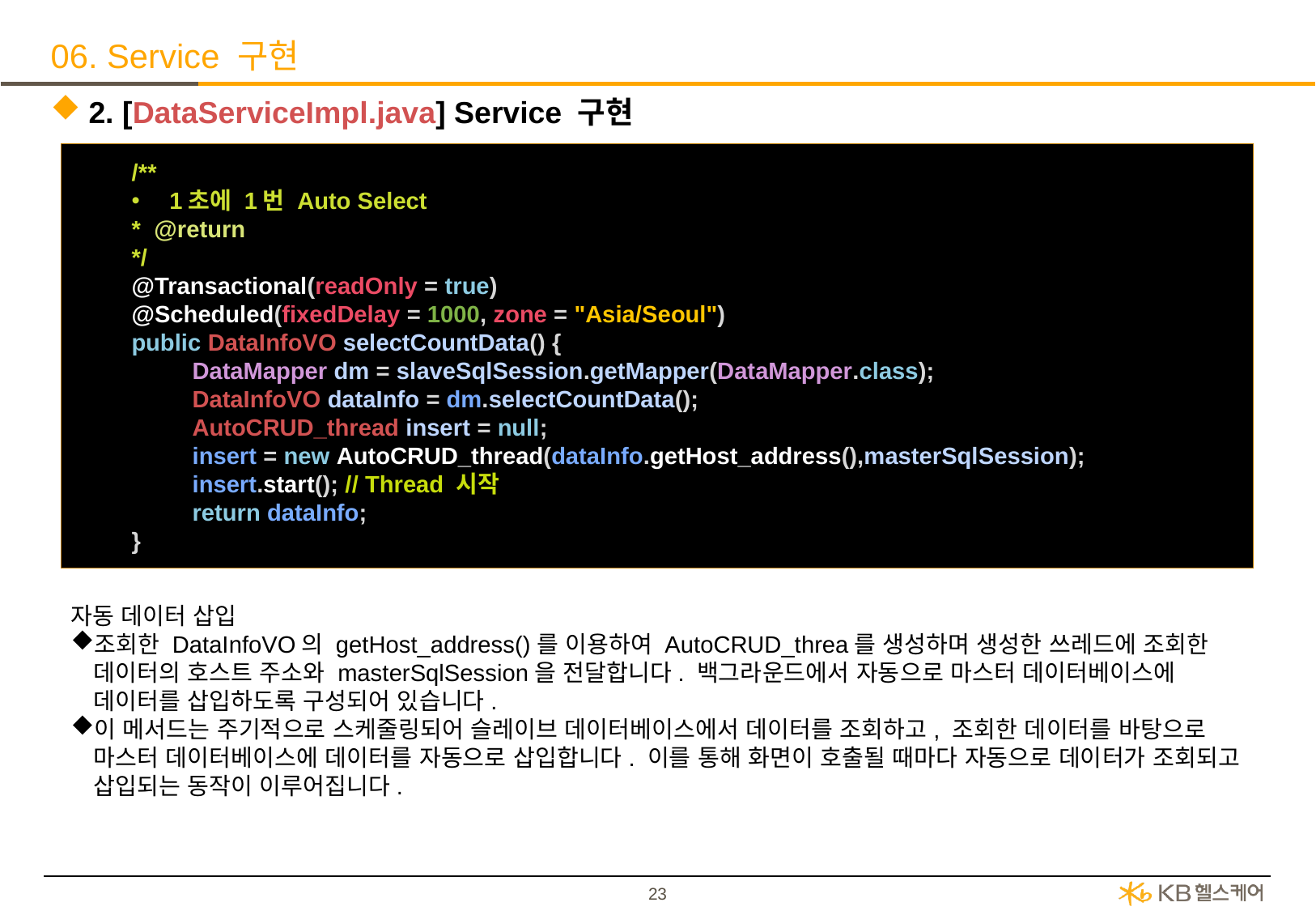

# 06. Service 구현
2. [DataServiceImpl.java] Service 구현

/**
1초에 1번 Auto Select
*  @return
*/
@Transactional(readOnly = true)
@Scheduled(fixedDelay = 1000, zone = "Asia/Seoul")
public DataInfoVO selectCountData() {
DataMapper dm = slaveSqlSession.getMapper(DataMapper.class);
DataInfoVO dataInfo = dm.selectCountData();
AutoCRUD_thread insert = null;
insert = new AutoCRUD_thread(dataInfo.getHost_address(),masterSqlSession);
insert.start(); // Thread 시작
return dataInfo;
}

자동 데이터 삽입
조회한 DataInfoVO의 getHost_address()를 이용하여 AutoCRUD_threa를 생성하며 생성한 쓰레드에 조회한 데이터의 호스트 주소와 masterSqlSession을 전달합니다. 백그라운드에서 자동으로 마스터 데이터베이스에 데이터를 삽입하도록 구성되어 있습니다.
이 메서드는 주기적으로 스케줄링되어 슬레이브 데이터베이스에서 데이터를 조회하고, 조회한 데이터를 바탕으로 마스터 데이터베이스에 데이터를 자동으로 삽입합니다. 이를 통해 화면이 호출될 때마다 자동으로 데이터가 조회되고 삽입되는 동작이 이루어집니다.